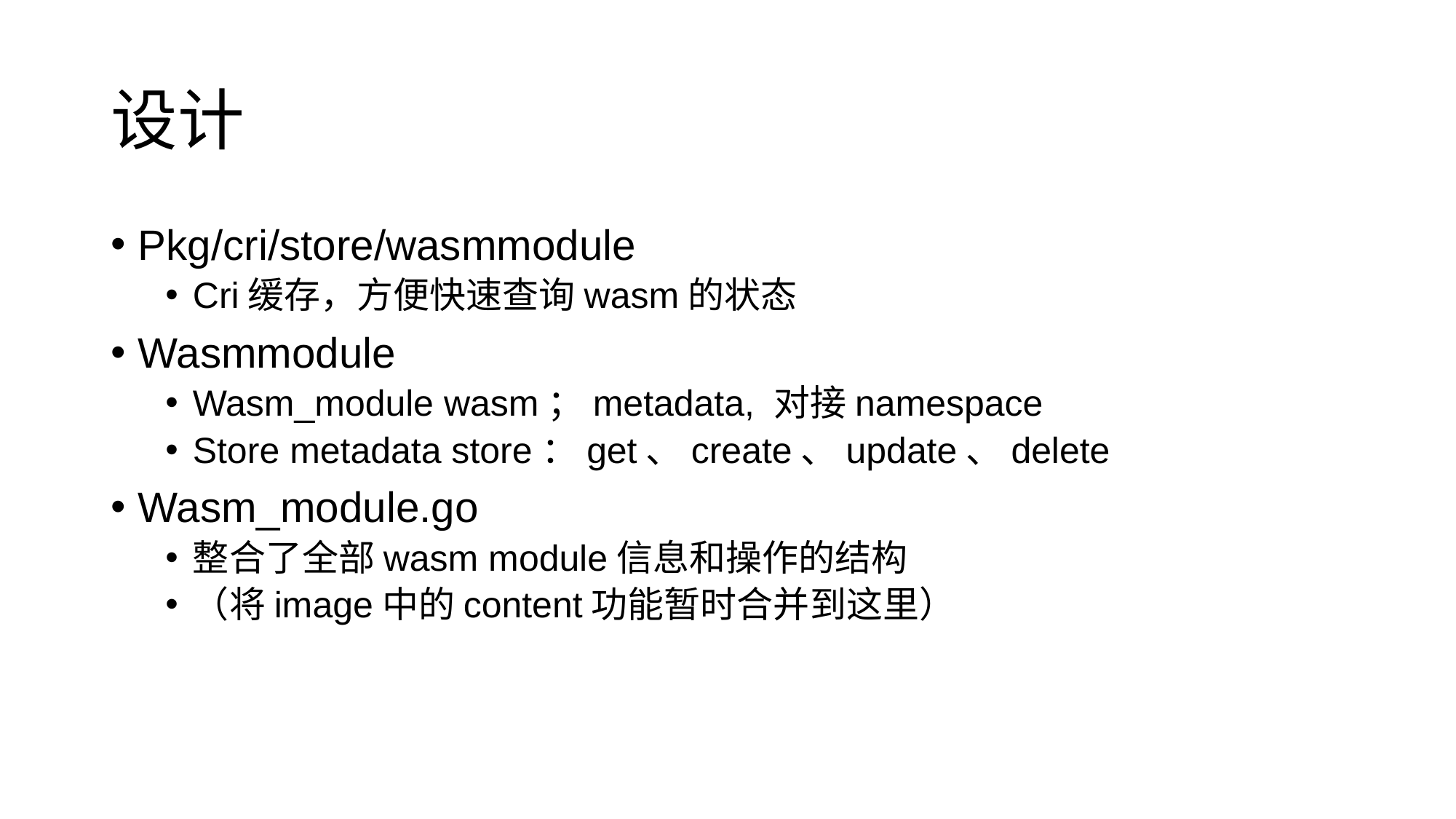

# 设计
Pkg/cri/store/wasmmodule
Cri缓存，方便快速查询wasm的状态
Wasmmodule
Wasm_module wasm；metadata, 对接namespace
Store metadata store：get、create、update、delete
Wasm_module.go
整合了全部wasm module信息和操作的结构
（将image中的content功能暂时合并到这里）